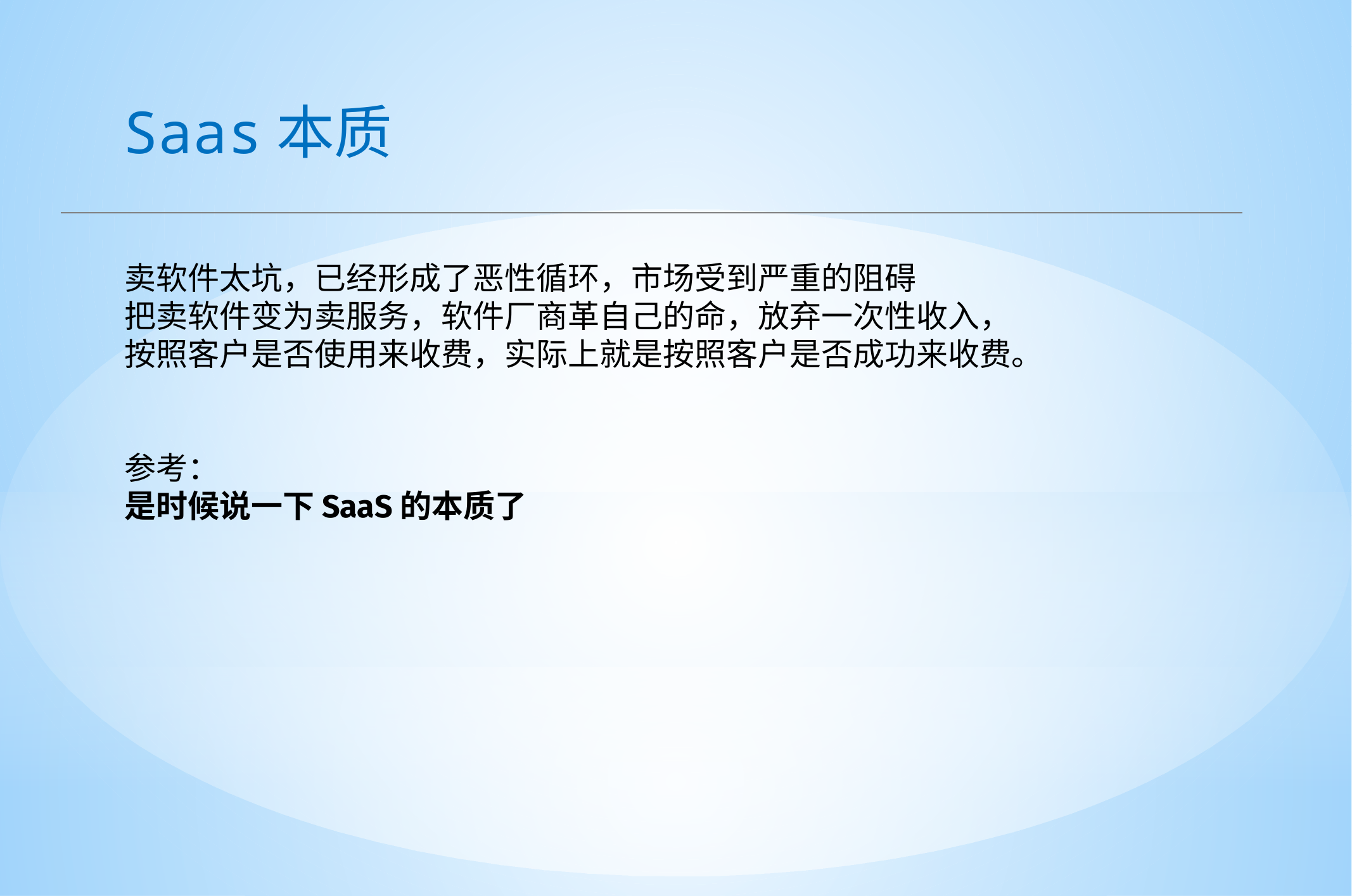

Saas本质
卖软件太坑，已经形成了恶性循环，市场受到严重的阻碍
把卖软件变为卖服务，软件厂商革自己的命，放弃一次性收入，
按照客户是否使用来收费，实际上就是按照客户是否成功来收费。

参考：
是时候说一下SaaS的本质了